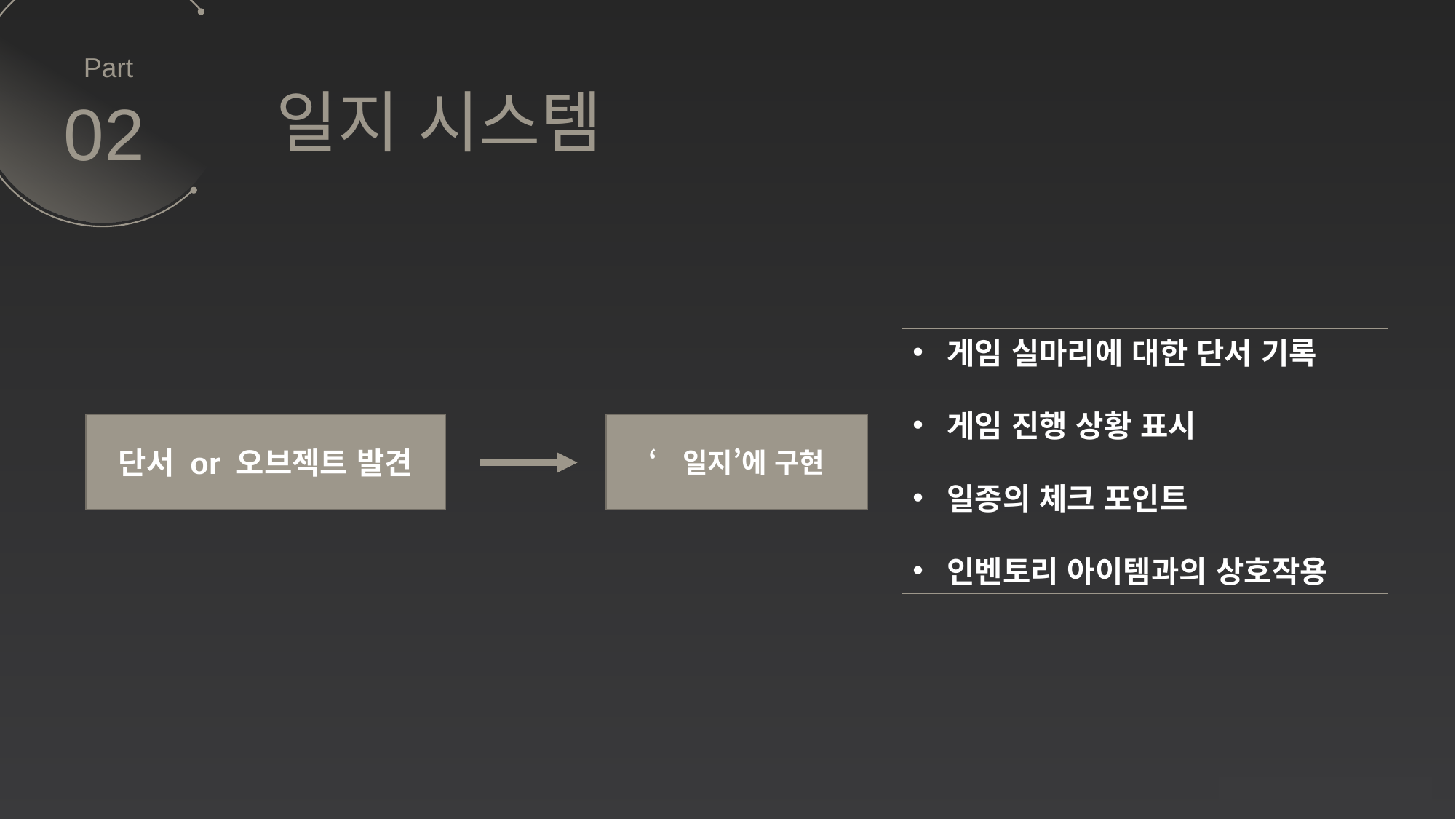

일지 시스템
02
게임 실마리에 대한 단서 기록

게임 진행 상황 표시

일종의 체크 포인트

인벤토리 아이템과의 상호작용
단서 or 오브젝트 발견
‘일지’에 구현